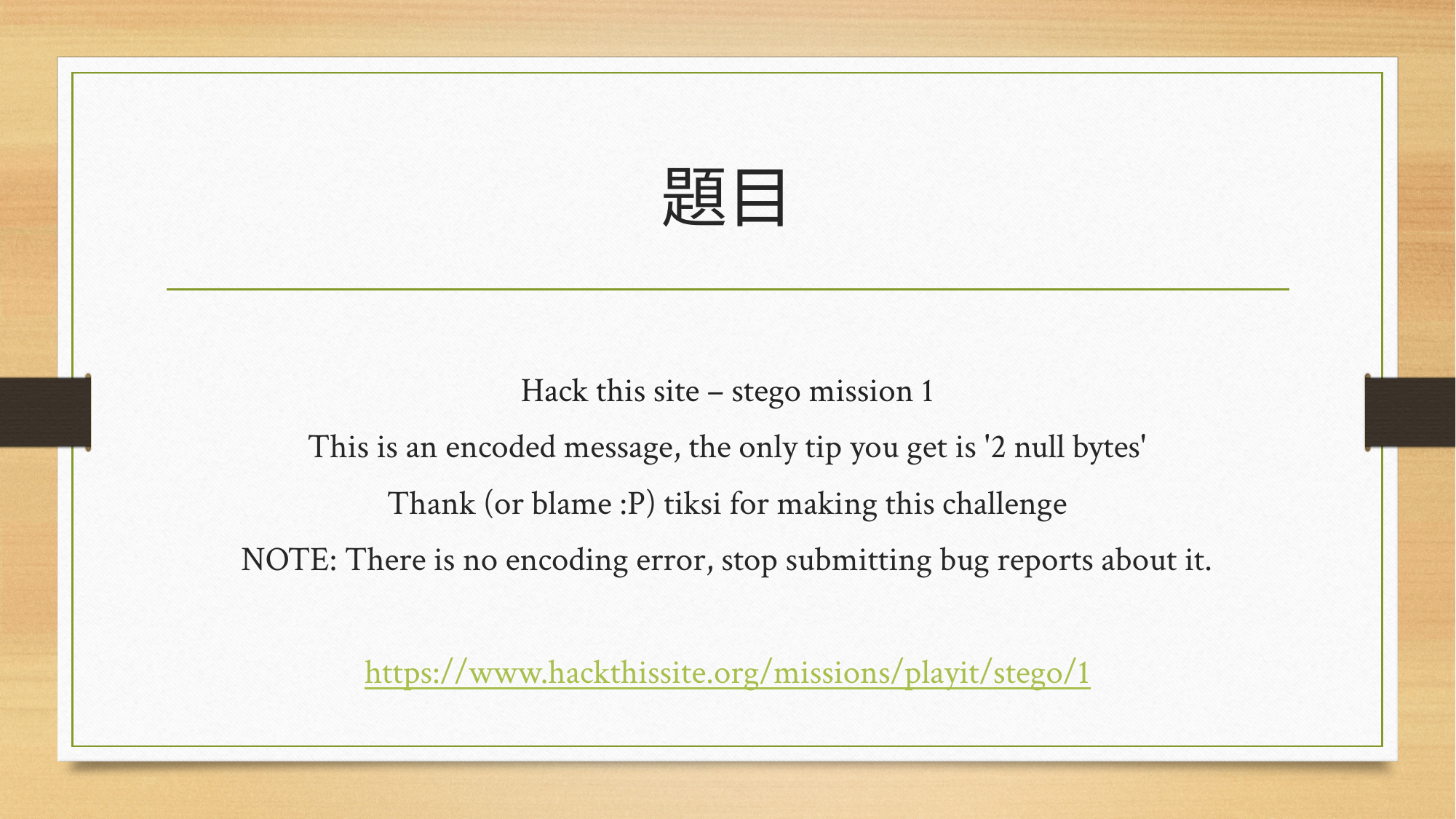

# 題目

Hack this site – stego mission 1
This is an encoded message, the only tip you get is '2 null bytes'
Thank (or blame :P) tiksi for making this challenge
NOTE: There is no encoding error, stop submitting bug reports about it.

https://www.hackthissite.org/missions/playit/stego/1